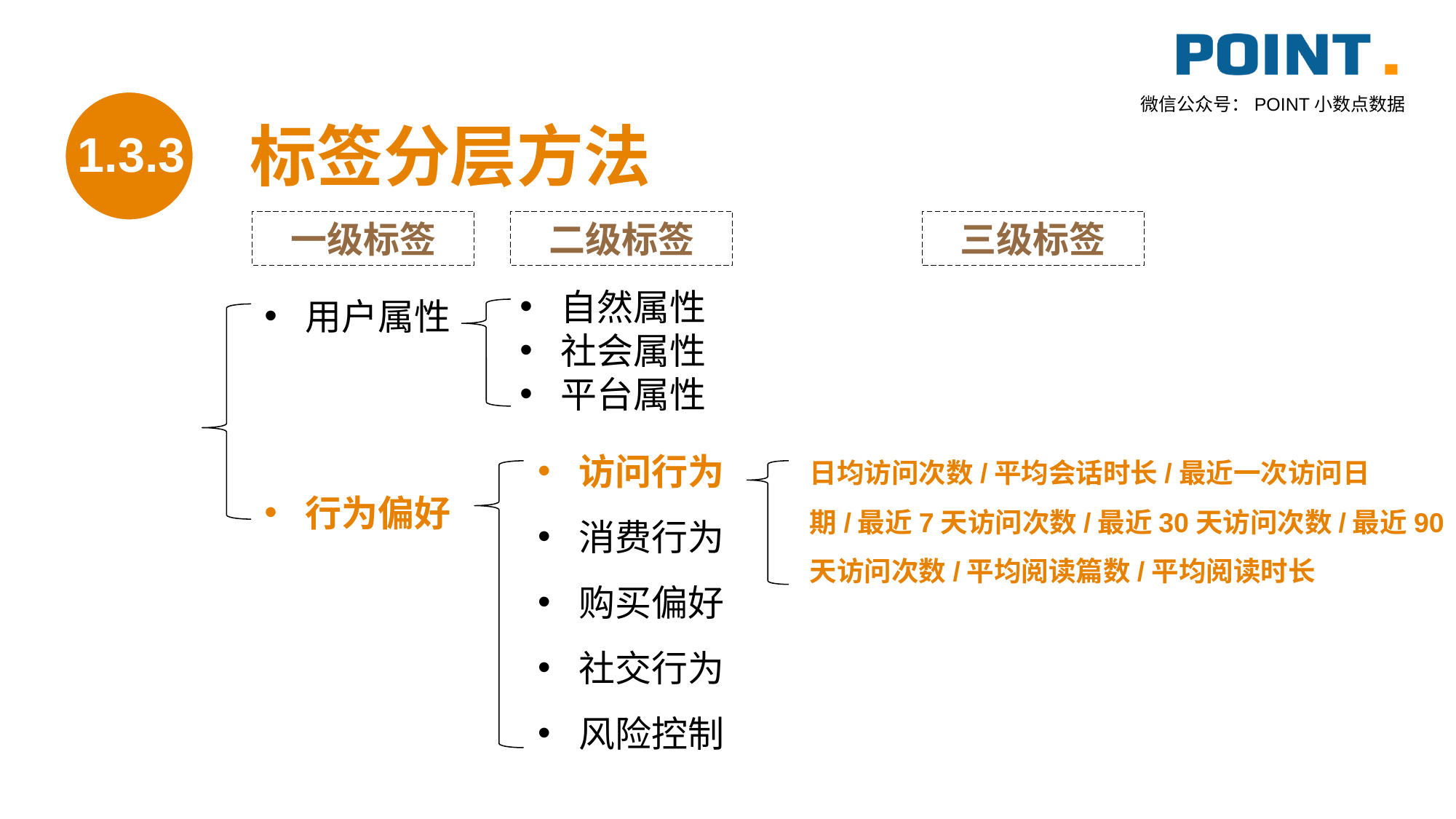

1.3.3
标签分层方法
一级标签
二级标签
三级标签
用户属性

行为偏好

自然属性
社会属性
平台属性

访问行为
消费行为
购买偏好
社交行为
风险控制
日均访问次数/平均会话时长/最近一次访问日期/最近7天访问次数/最近30天访问次数/最近90天访问次数/平均阅读篇数/平均阅读时长